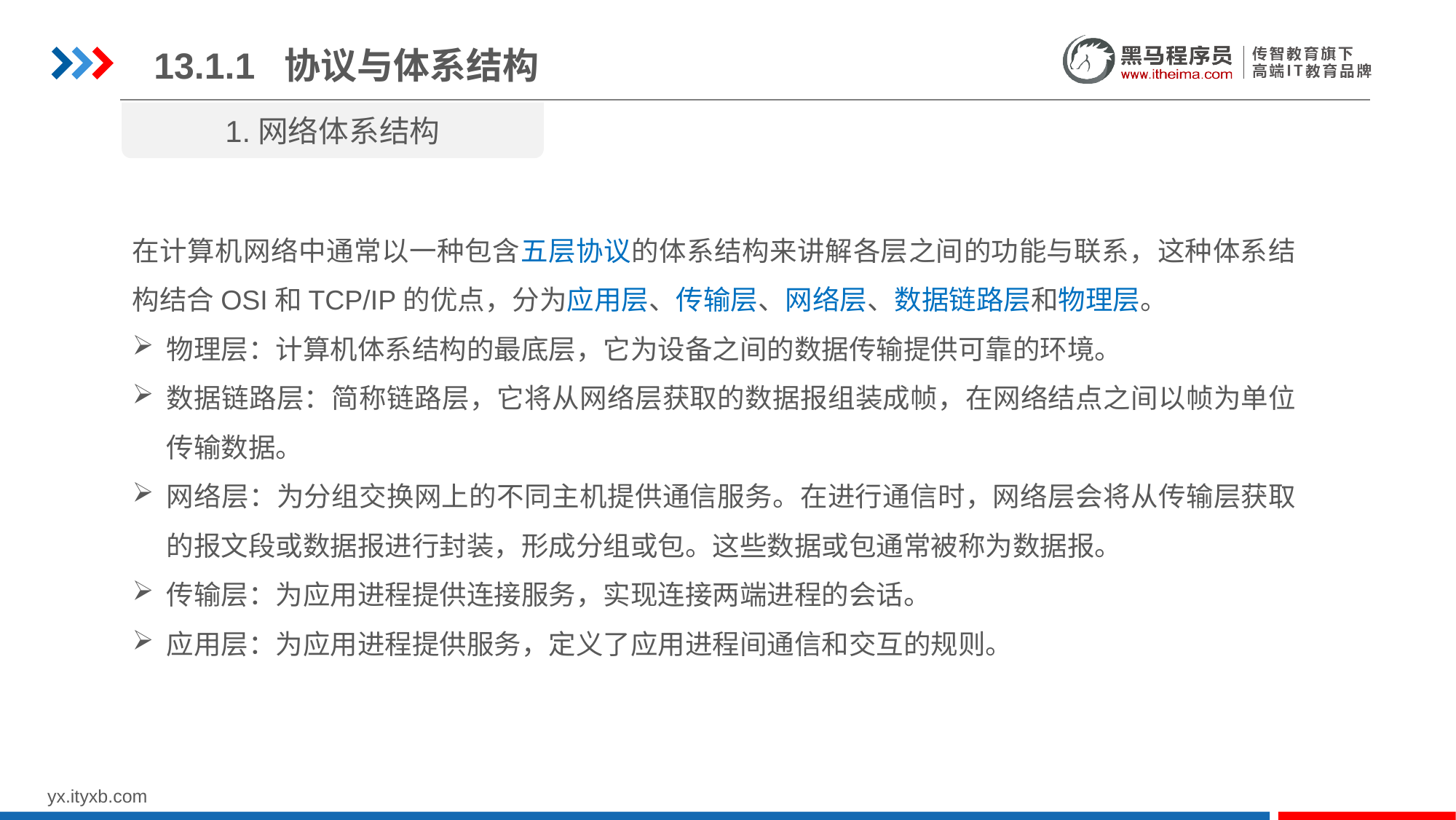

13.1.1  协议与体系结构

1.网络体系结构
在计算机网络中通常以一种包含五层协议的体系结构来讲解各层之间的功能与联系，这种体系结构结合OSI和TCP/IP的优点，分为应用层、传输层、网络层、数据链路层和物理层。
物理层：计算机体系结构的最底层，它为设备之间的数据传输提供可靠的环境。
数据链路层：简称链路层，它将从网络层获取的数据报组装成帧，在网络结点之间以帧为单位传输数据。
网络层：为分组交换网上的不同主机提供通信服务。在进行通信时，网络层会将从传输层获取的报文段或数据报进行封装，形成分组或包。这些数据或包通常被称为数据报。
传输层：为应用进程提供连接服务，实现连接两端进程的会话。
应用层：为应用进程提供服务，定义了应用进程间通信和交互的规则。